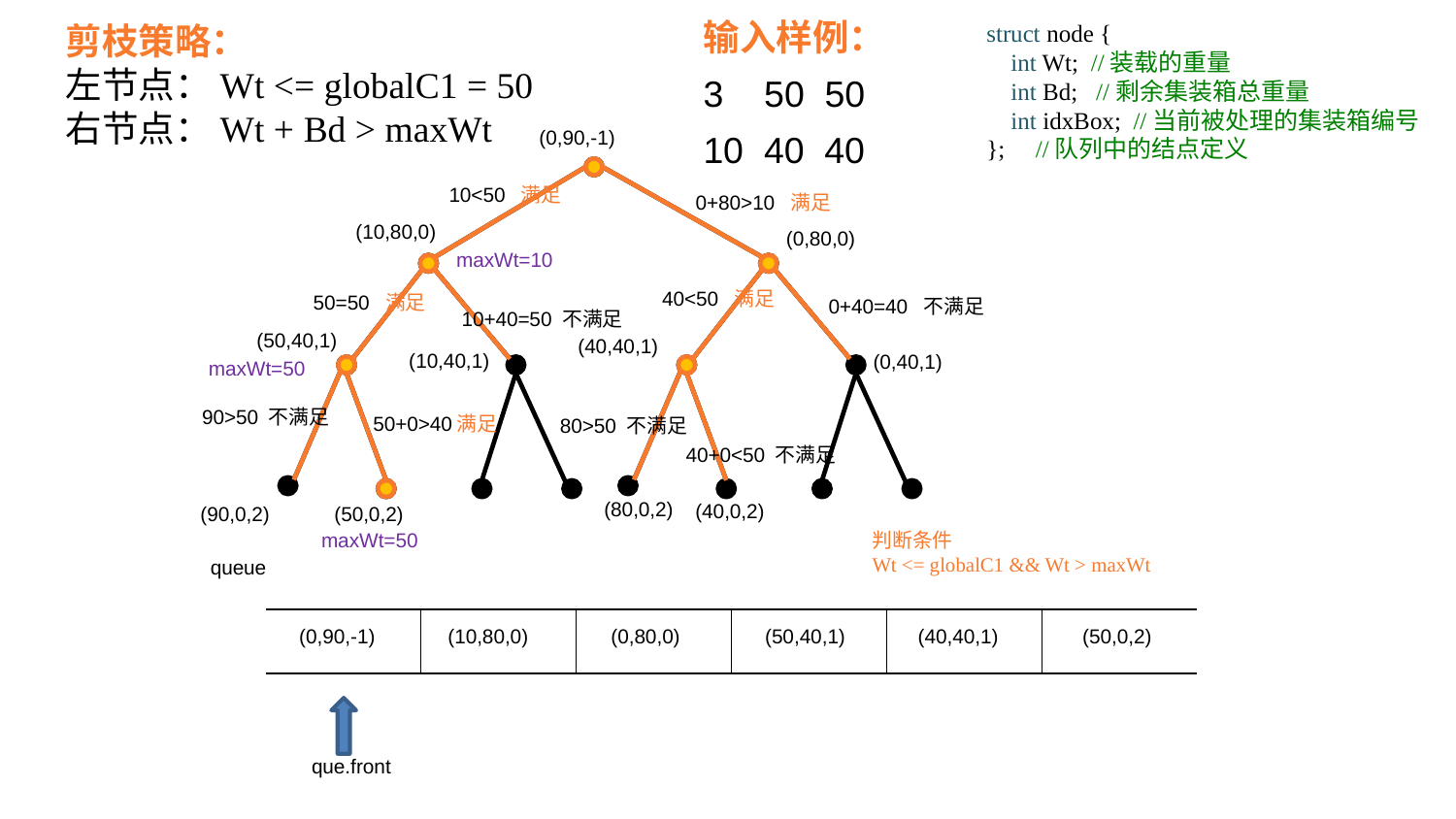

输入样例：
3    50  50
10  40  40
struct node {
    int Wt;  //装载的重量
    int Bd;   //剩余集装箱总重量
    int idxBox;  //当前被处理的集装箱编号
};     //队列中的结点定义
剪枝策略：
左节点：Wt <= globalC1 = 50
右节点：Wt + Bd > maxWt
(0,90,-1)

10<50  满足
0+80>10  满足
(10,80,0)
(0,80,0)
maxWt=10

40<50  满足
50=50  满足
0+40=40  不满足
10+40=50 不满足
(50,40,1)
(40,40,1)
(10,40,1)
(0,40,1)
maxWt=50

90>50 不满足
50+0>40满足
80>50 不满足
40+0<50 不满足

(80,0,2)
(40,0,2)
(90,0,2)
(50,0,2)
maxWt=50
判断条件
Wt <= globalC1 && Wt > maxWt
queue
|  |  |  |  |  |  |
| --- | --- | --- | --- | --- | --- |
(0,90,-1)
(10,80,0)
(0,80,0)
(50,40,1)
(40,40,1)
(50,0,2)

que.front